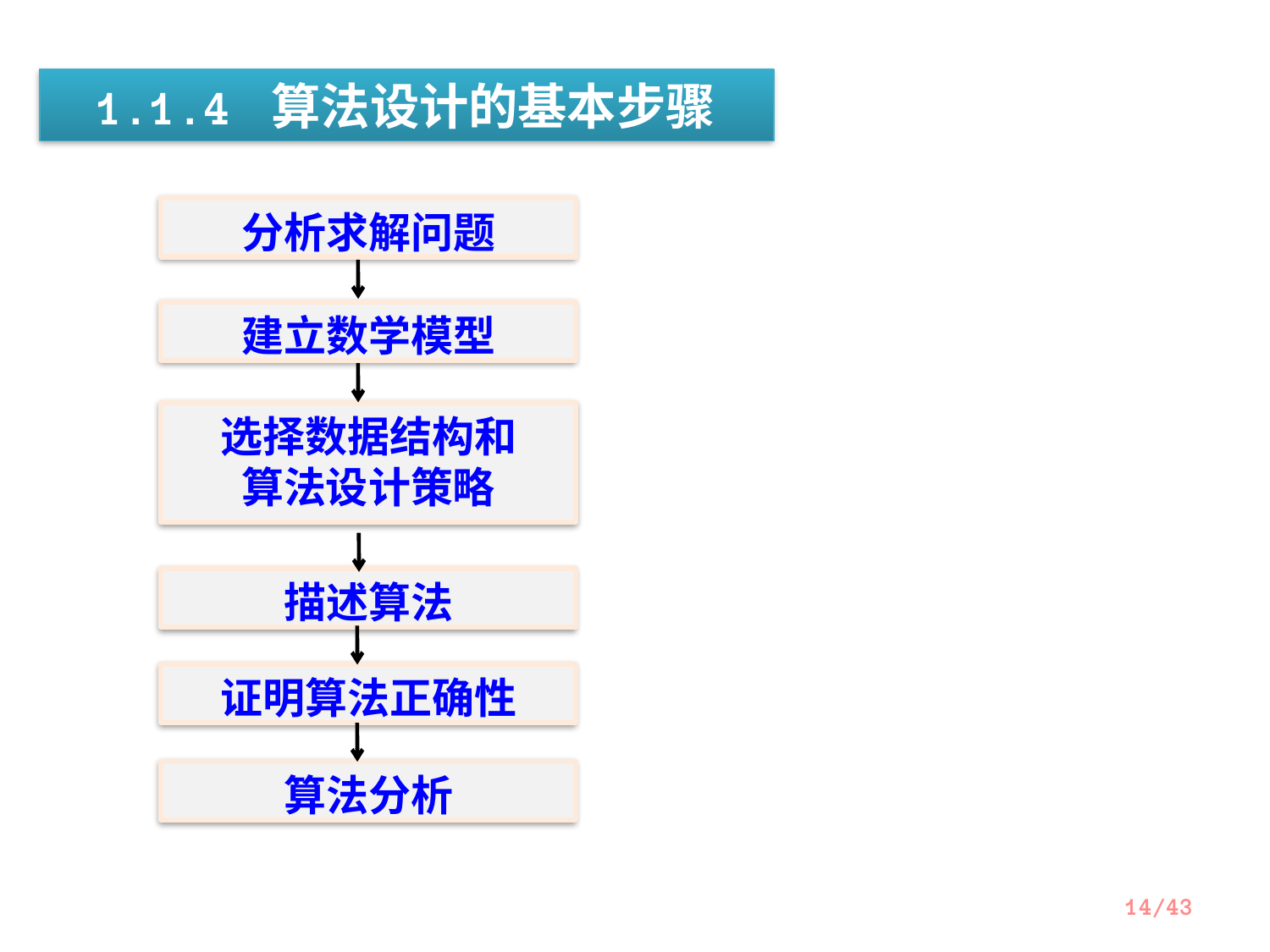

1.1.4 算法设计的基本步骤
分析求解问题

建立数学模型

选择数据结构和
算法设计策略

描述算法

证明算法正确性

算法分析
14/43